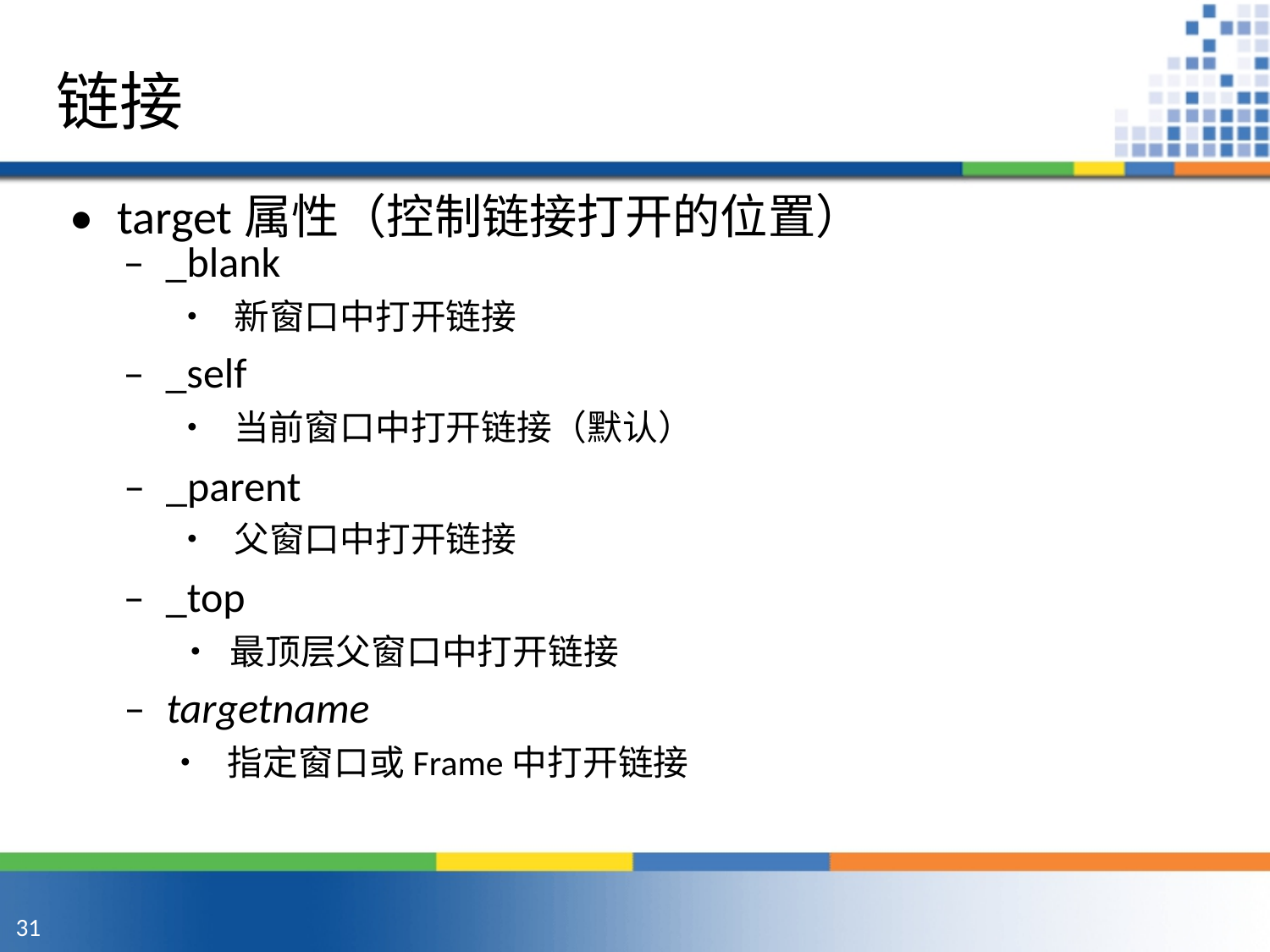

链接
•  target属性（控制链接打开的位置）
–  _blank
•  新窗口中打开链接
–  _self
•  当前窗口中打开链接（默认）
–  _parent
•  父窗口中打开链接
–  _top
• 最顶层父窗口中打开链接
–  targetname
•  指定窗口或Frame中打开链接
31